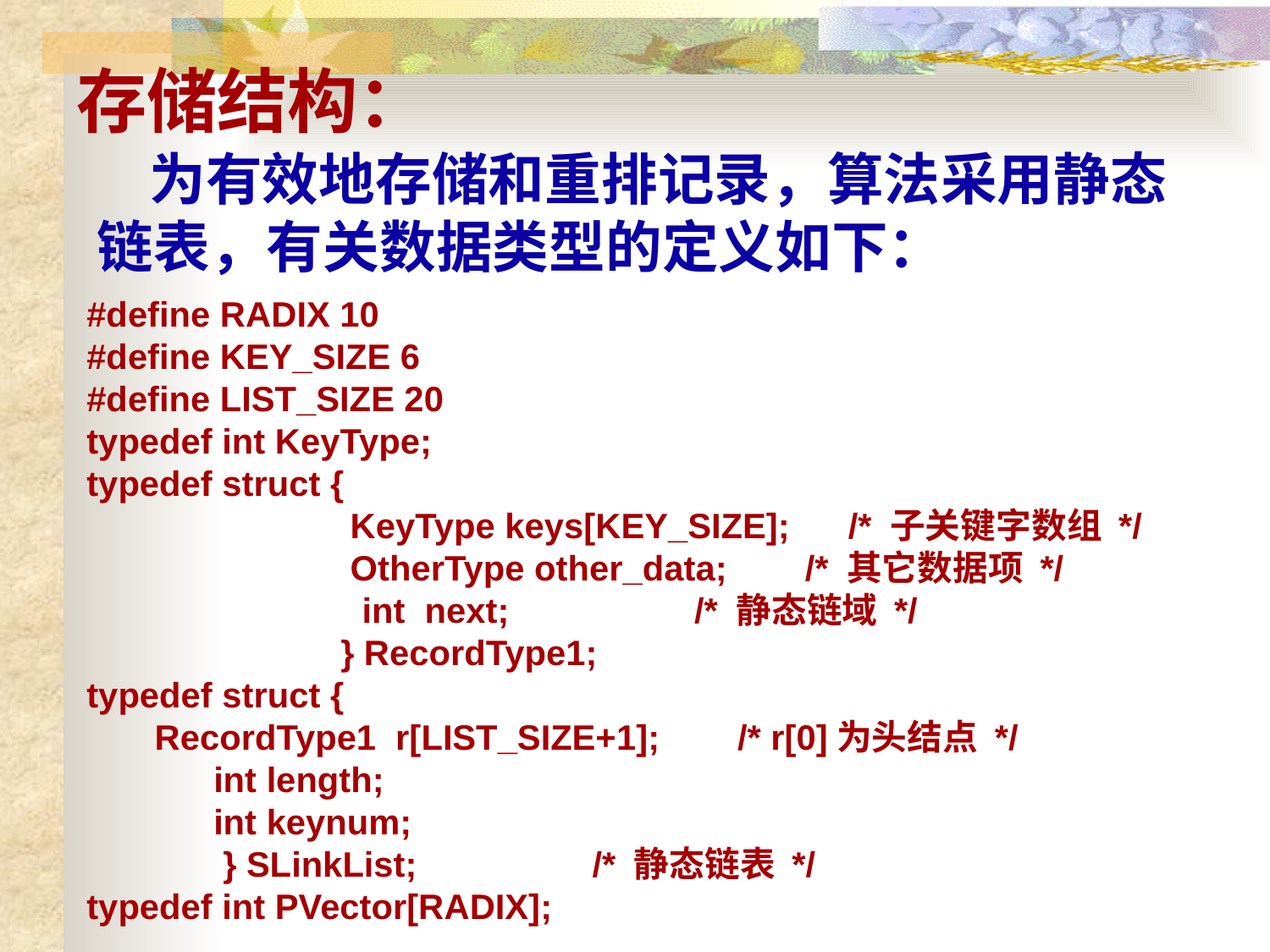

# 存储结构：
   为有效地存储和重排记录，算法采用静态链表，有关数据类型的定义如下：
#define RADIX 10
#define KEY_SIZE 6
#define LIST_SIZE 20
typedef int KeyType;
typedef struct {
		 KeyType keys[KEY_SIZE];      /* 子关键字数组 */
		 OtherType other_data;        /* 其它数据项 */
                               int  next;                   /* 静态链域 */
		} RecordType1;
typedef struct {
       RecordType1  r[LIST_SIZE+1];        /* r[0]为头结点 */
	int length;
	int keynum;
              } SLinkList;                  /* 静态链表 */
typedef int PVector[RADIX];